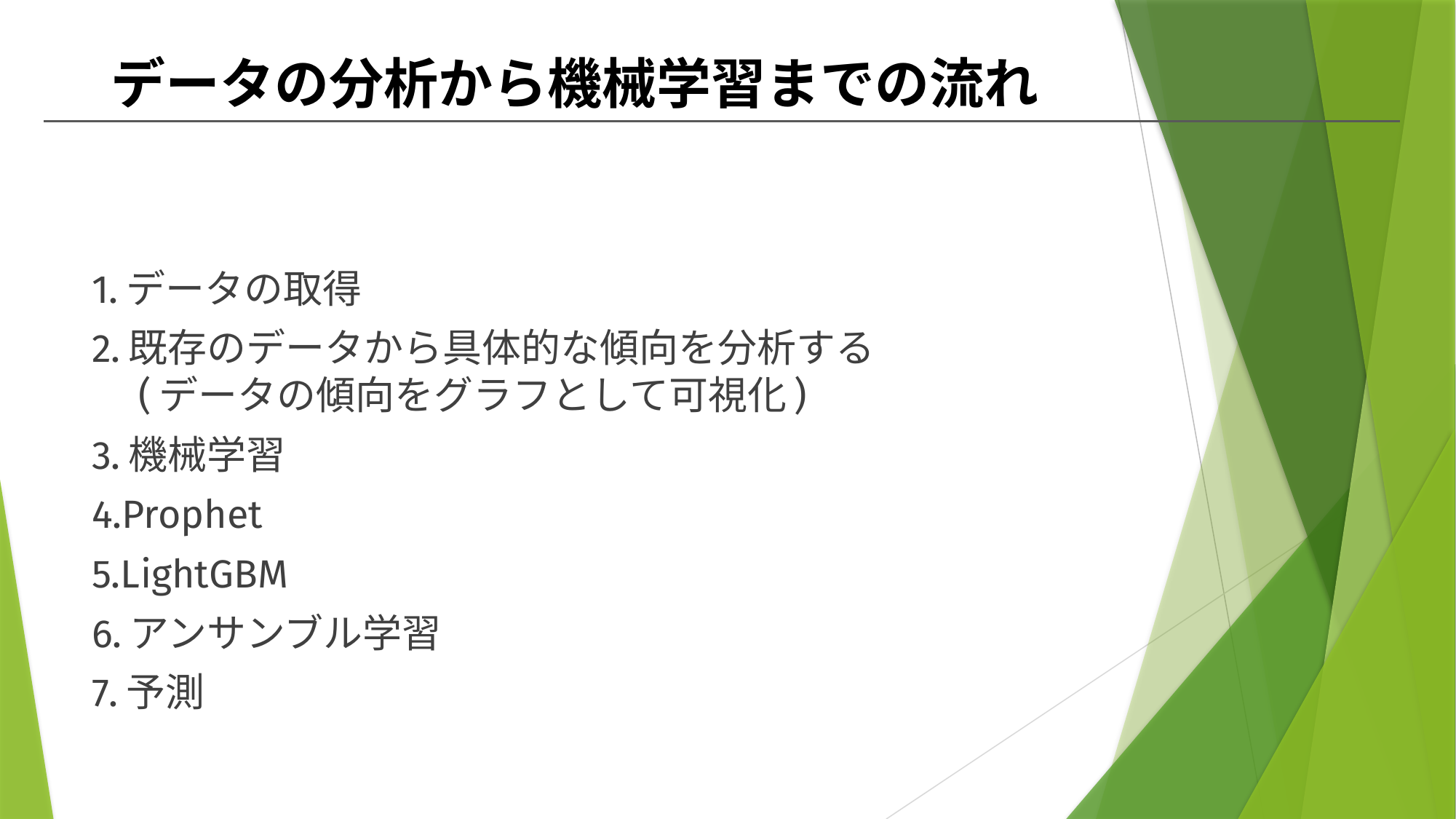

# データの分析から機械学習までの流れ
1.データの取得
2.既存のデータから具体的な傾向を分析する
　(データの傾向をグラフとして可視化)
3.機械学習
4.Prophet
5.LightGBM
6.アンサンブル学習
7.予測